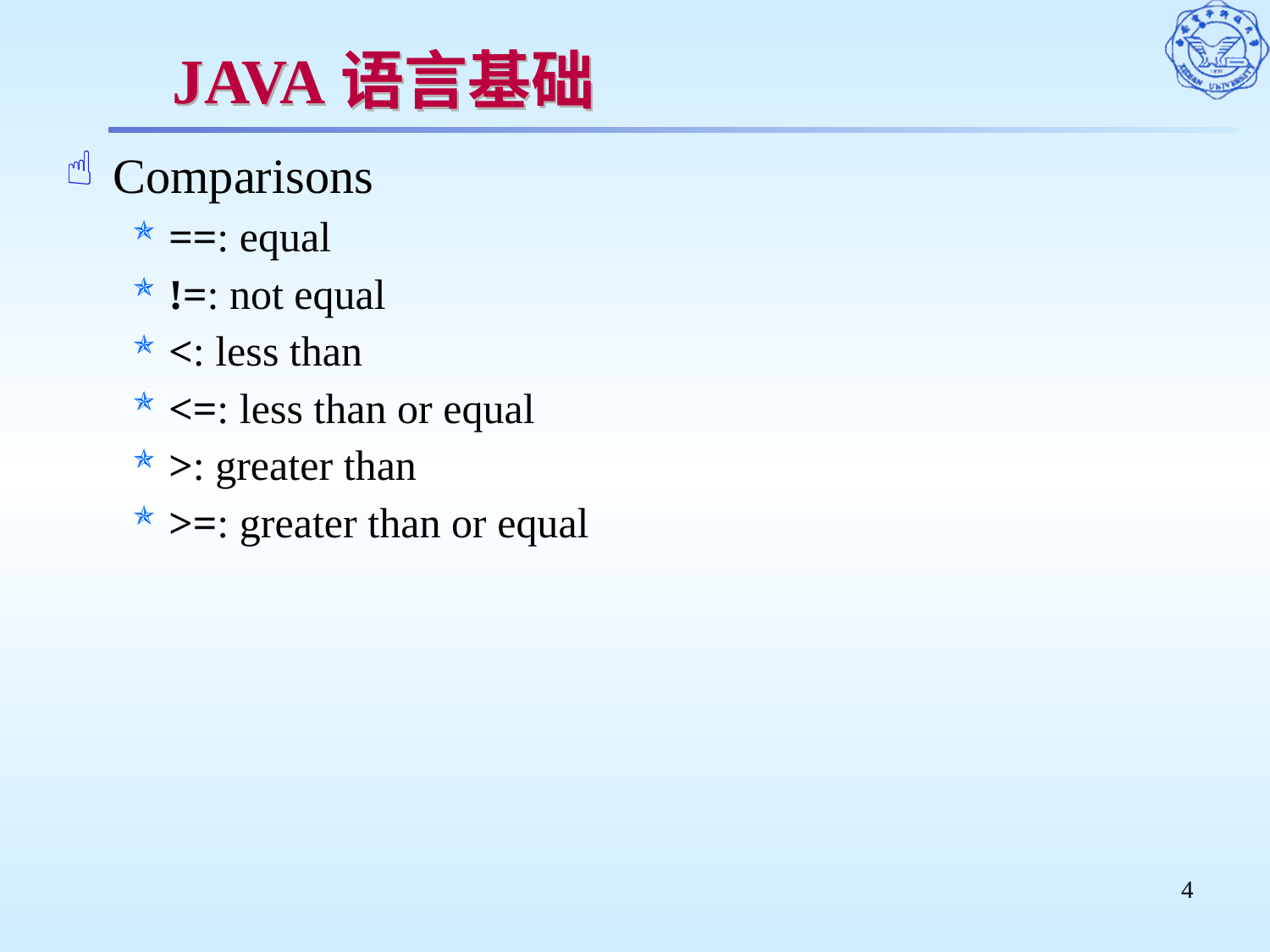

# JAVA语言基础
Comparisons
==: equal
!=: not equal
<: less than
<=: less than or equal
>: greater than
>=: greater than or equal
4